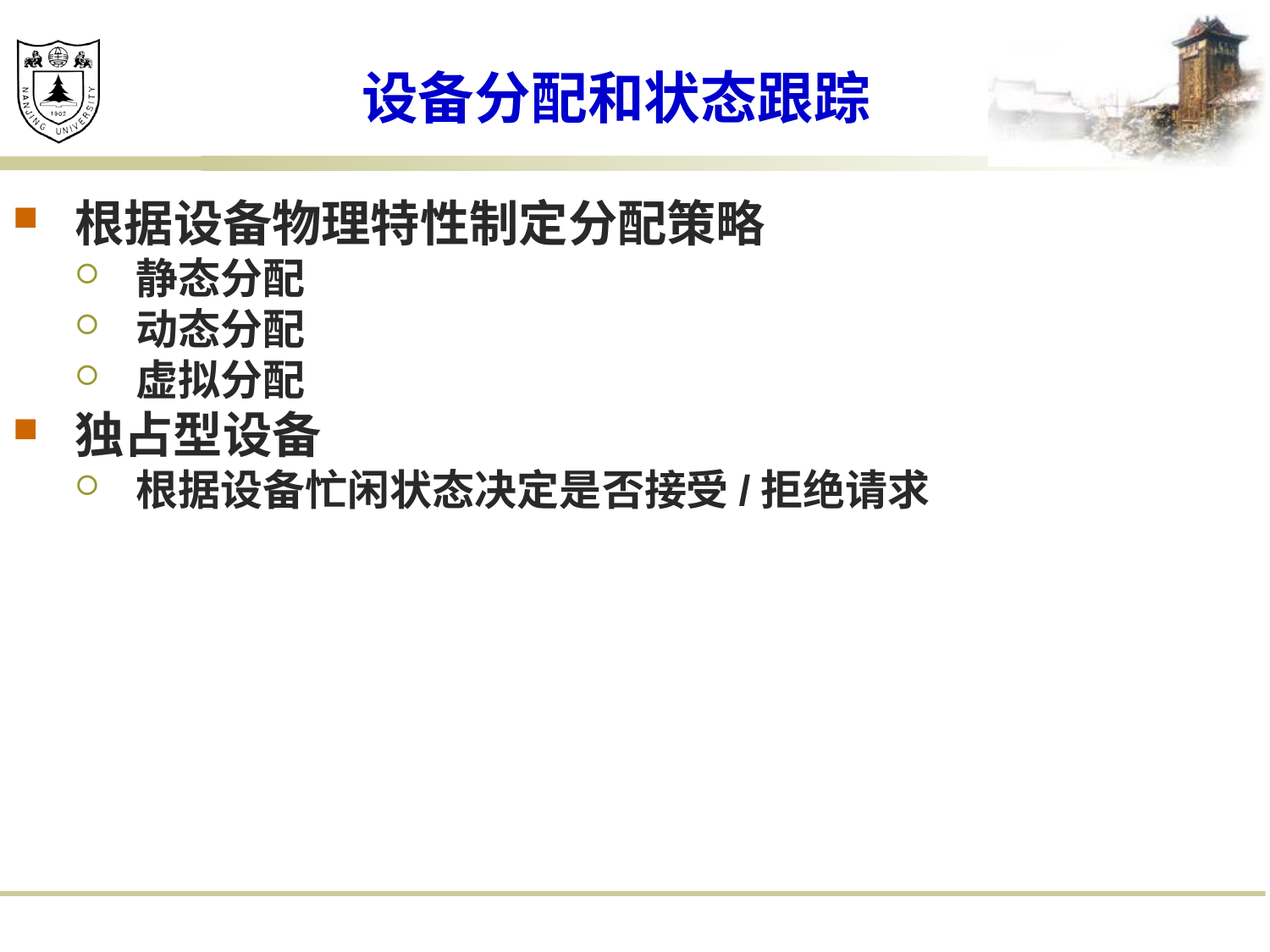

# 设备分配和状态跟踪
根据设备物理特性制定分配策略
静态分配
动态分配
虚拟分配
独占型设备
根据设备忙闲状态决定是否接受/拒绝请求
30